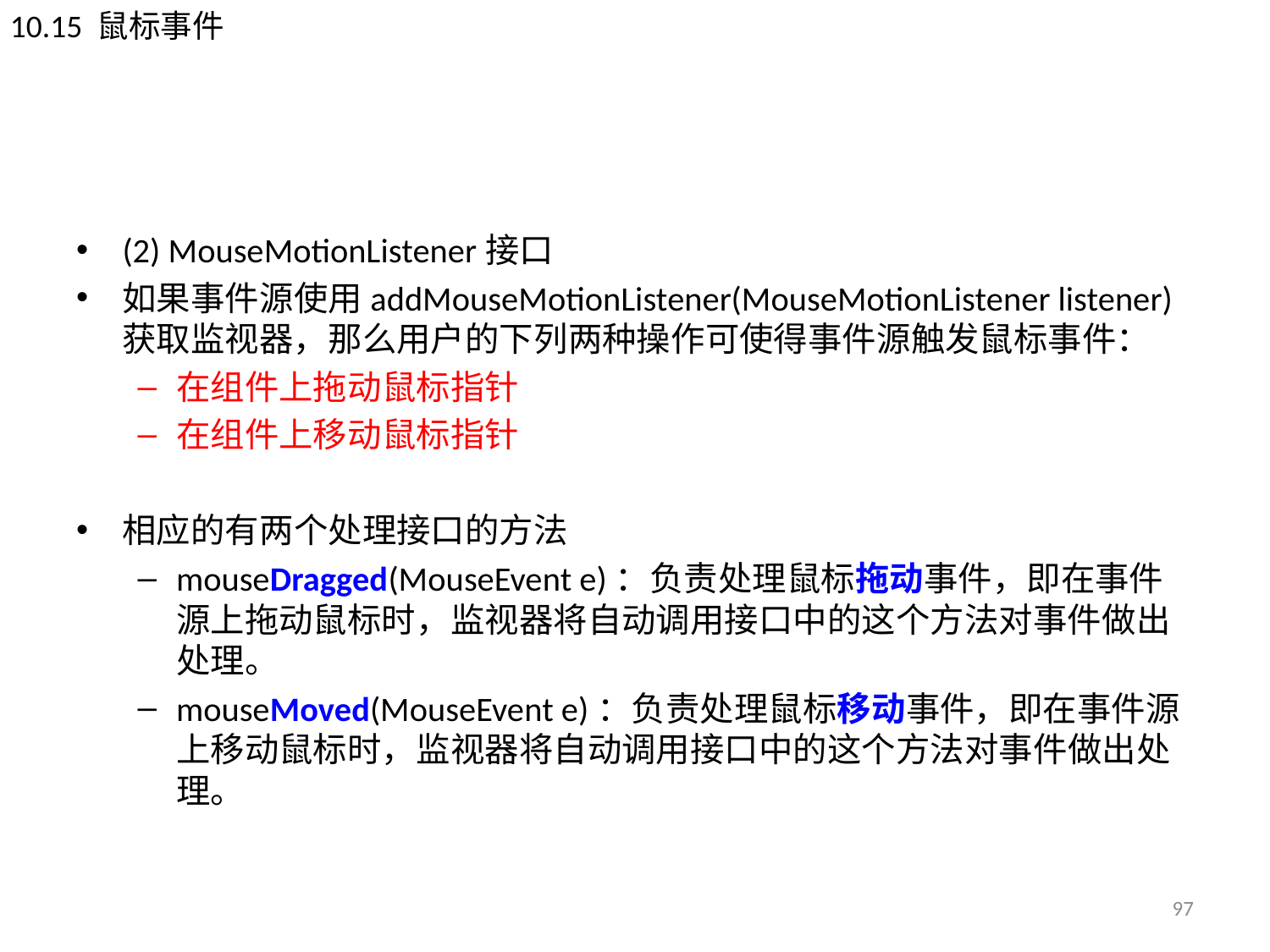

10.15 鼠标事件
#
(2) MouseMotionListener接口
如果事件源使用addMouseMotionListener(MouseMotionListener listener)获取监视器，那么用户的下列两种操作可使得事件源触发鼠标事件：
在组件上拖动鼠标指针
在组件上移动鼠标指针

相应的有两个处理接口的方法
mouseDragged(MouseEvent e)：负责处理鼠标拖动事件，即在事件源上拖动鼠标时，监视器将自动调用接口中的这个方法对事件做出处理。
mouseMoved(MouseEvent e)：负责处理鼠标移动事件，即在事件源上移动鼠标时，监视器将自动调用接口中的这个方法对事件做出处理。
97